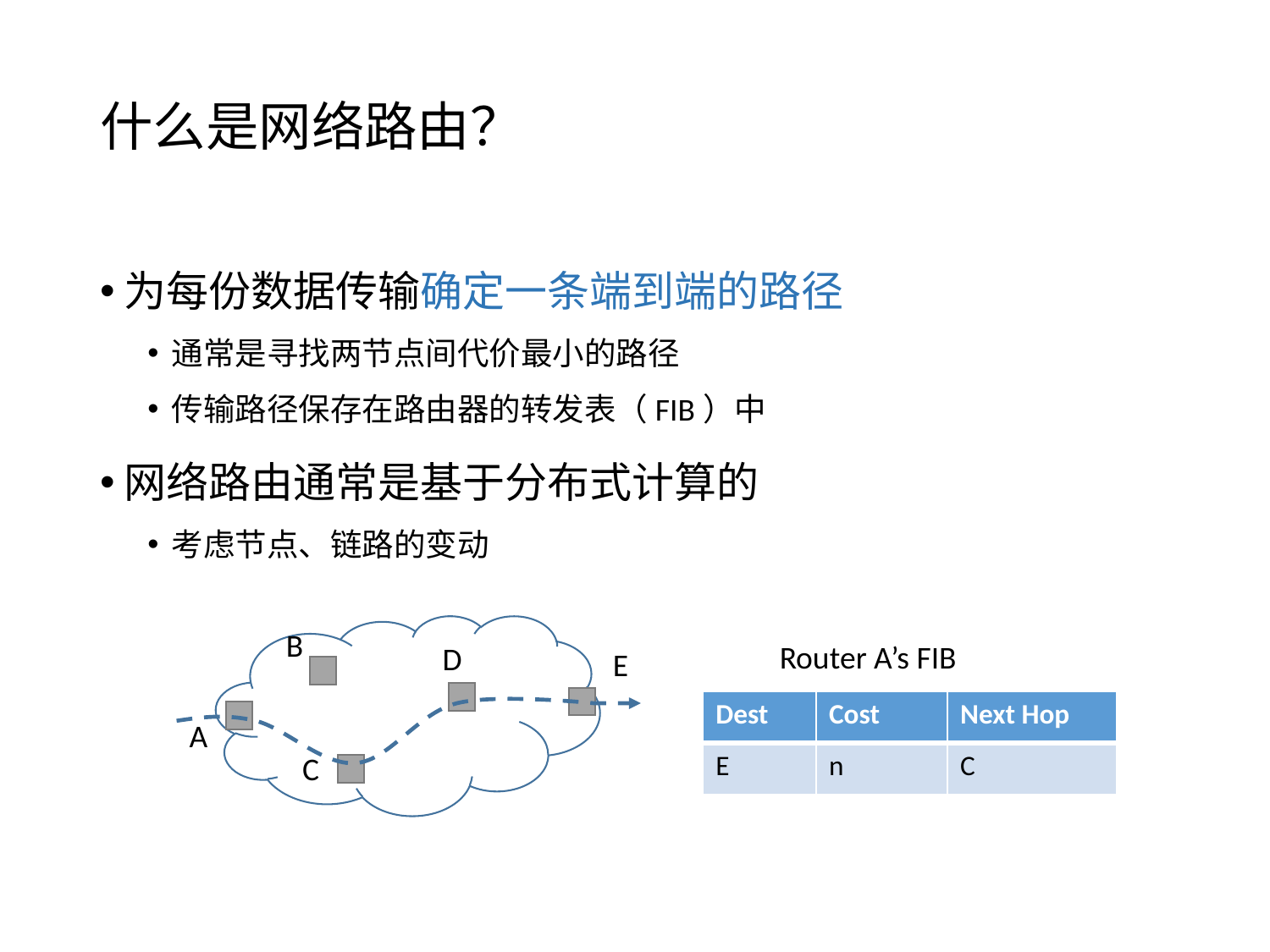

# 什么是网络路由？
为每份数据传输确定一条端到端的路径
通常是寻找两节点间代价最小的路径
传输路径保存在路由器的转发表（FIB）中
网络路由通常是基于分布式计算的
考虑节点、链路的变动

B
Router A’s FIB
D
E

| Dest | Cost | Next Hop |
| --- | --- | --- |
| E | n | C |

A
C

3